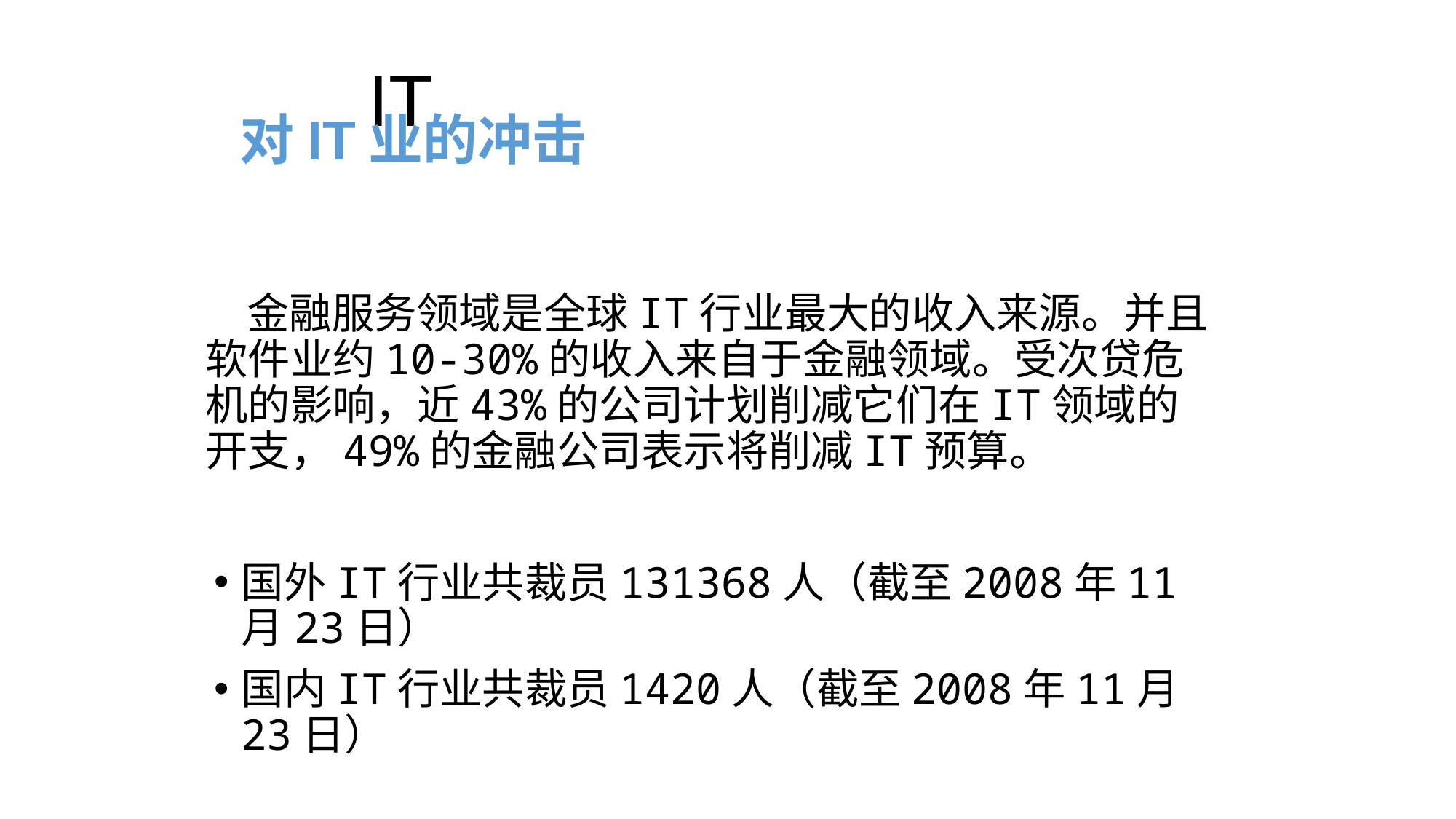

IT
对IT业的冲击
# 金融服务领域是全球IT行业最大的收入来源。并且软件业约10-30%的收入来自于金融领域。受次贷危机的影响，近43%的公司计划削减它们在IT领域的开支，49%的金融公司表示将削减IT预算。
国外IT行业共裁员131368人（截至2008年11月23日）
国内IT行业共裁员1420人（截至2008年11月23日）